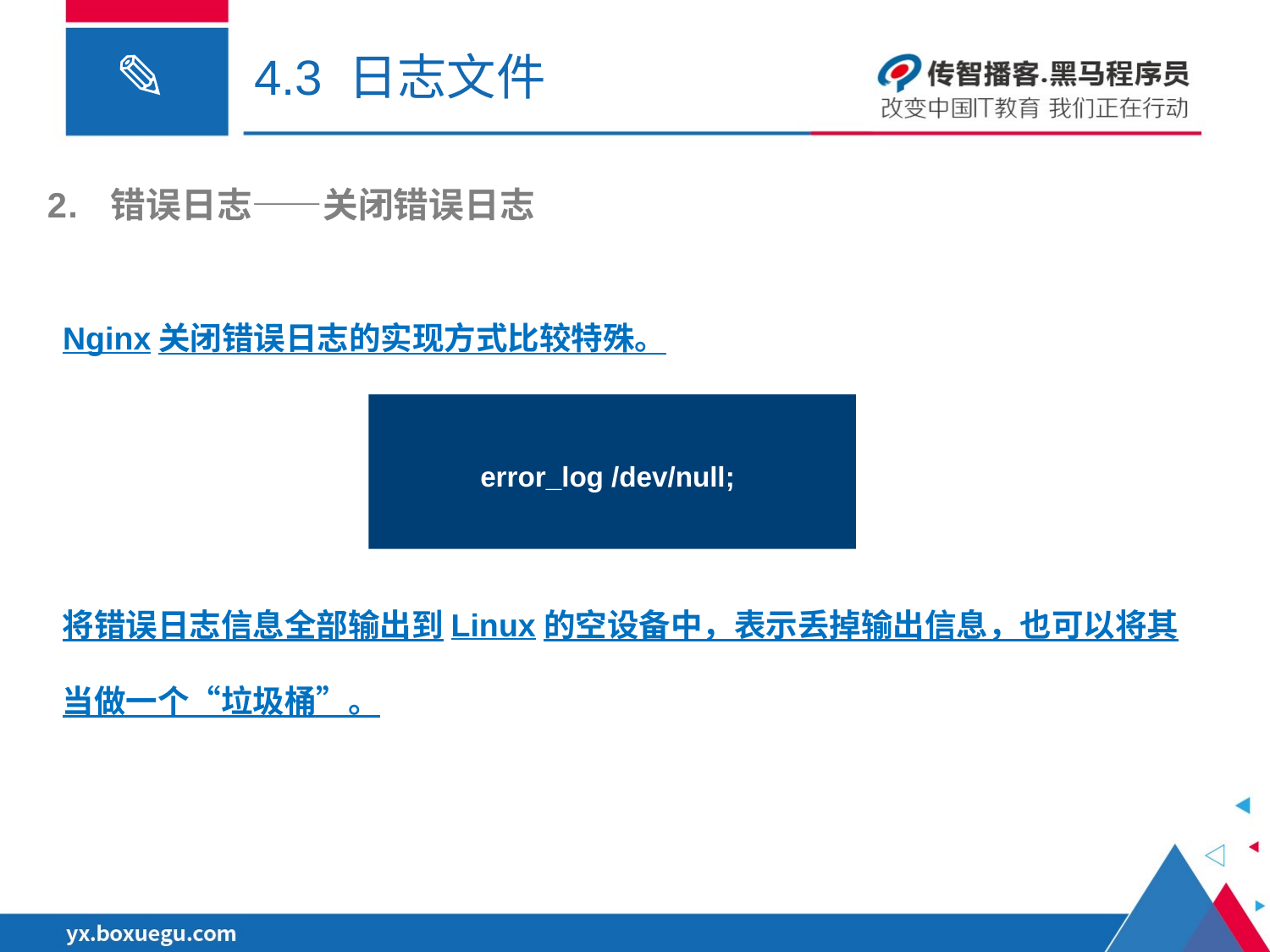

# 4.3 日志文件
错误日志——关闭错误日志
Nginx关闭错误日志的实现方式比较特殊。

error_log /dev/null;
将错误日志信息全部输出到Linux的空设备中，表示丢掉输出信息，也可以将其当做一个“垃圾桶”。